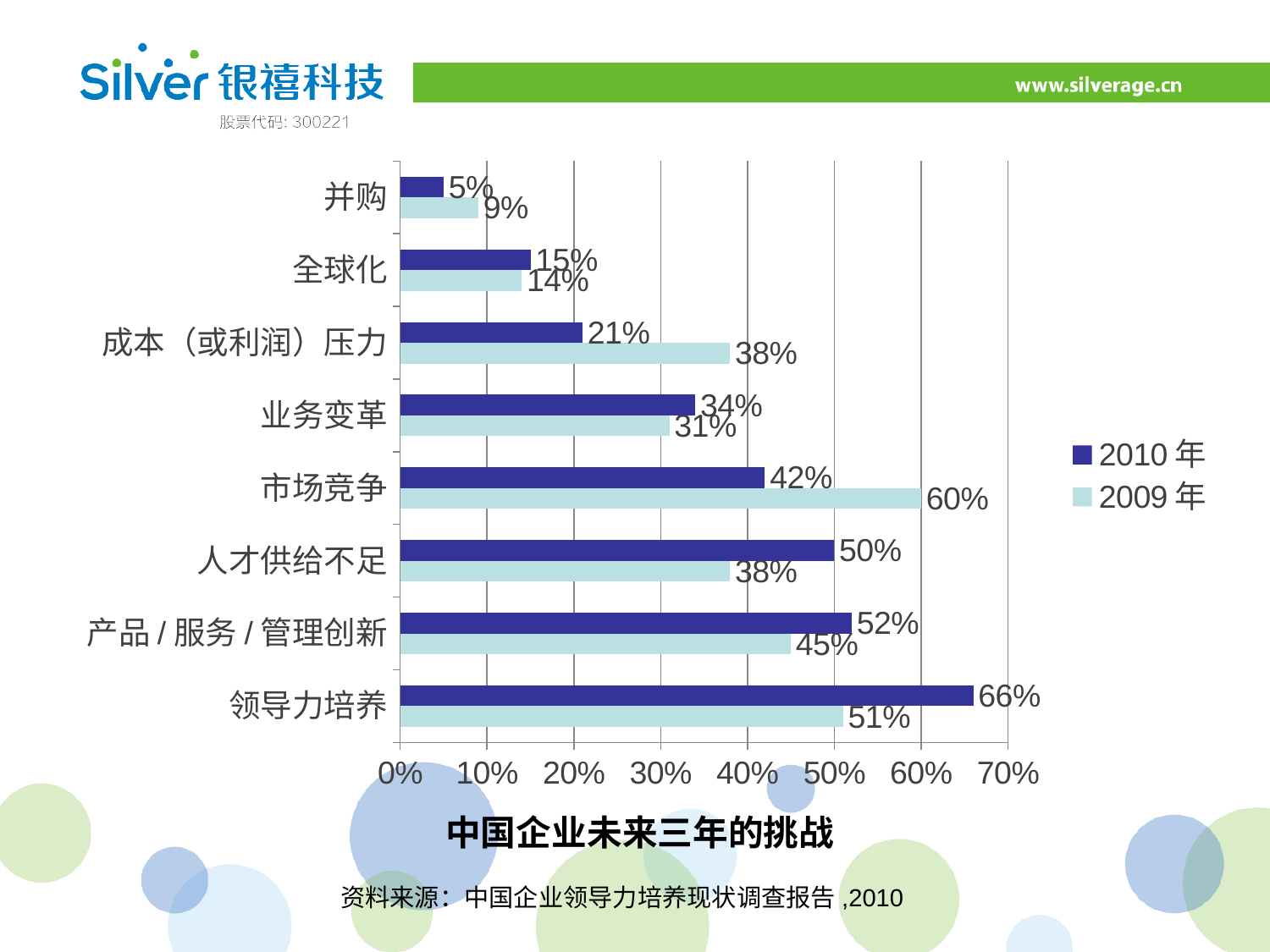

### Chart

| Category | 2009年 | 2010年 |
|---|---|---|
| 领导力培养 | 0.51 | 0.66 |
| 产品/服务/管理创新 | 0.45 | 0.52 |
| 人才供给不足 | 0.38 | 0.5 |
| 市场竞争 | 0.6 | 0.42 |
| 业务变革 | 0.31 | 0.34 |
| 成本（或利润）压力 | 0.38 | 0.21 |
| 全球化 | 0.14 | 0.15 |
| 并购 | 0.09 | 0.05 |
            中国企业未来三年的挑战

资料来源：中国企业领导力培养现状调查报告,2010